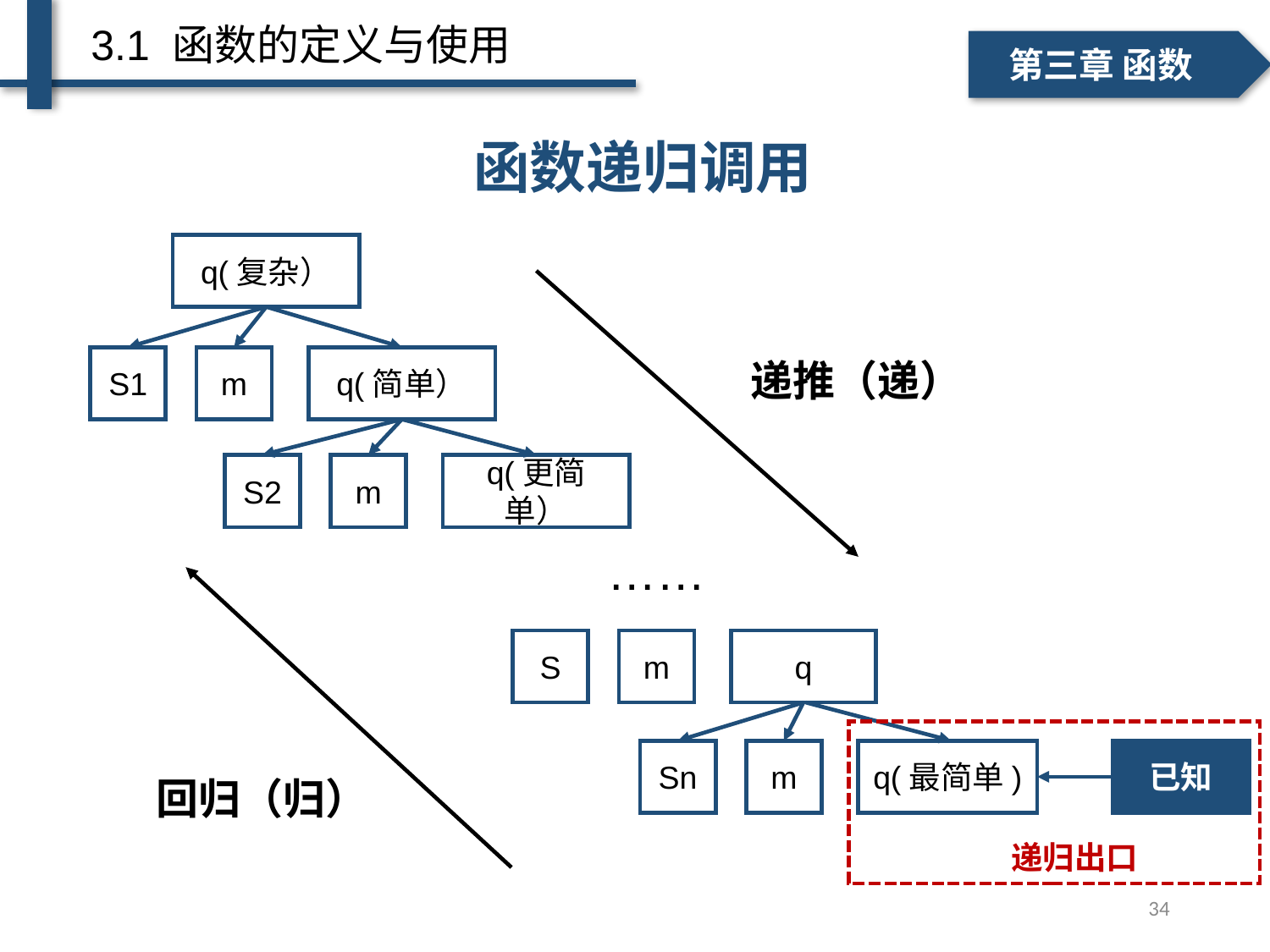

3.1 函数的定义与使用
一、个人简介
二、学术成绩

第三章 函数

函数递归调用
q(复杂）
m
q(简单）
S1
递推（递）
m
q(更简单）
S2
……
m
q
S

m
q(最简单)
已知
Sn
回归（归）
递归出口
34